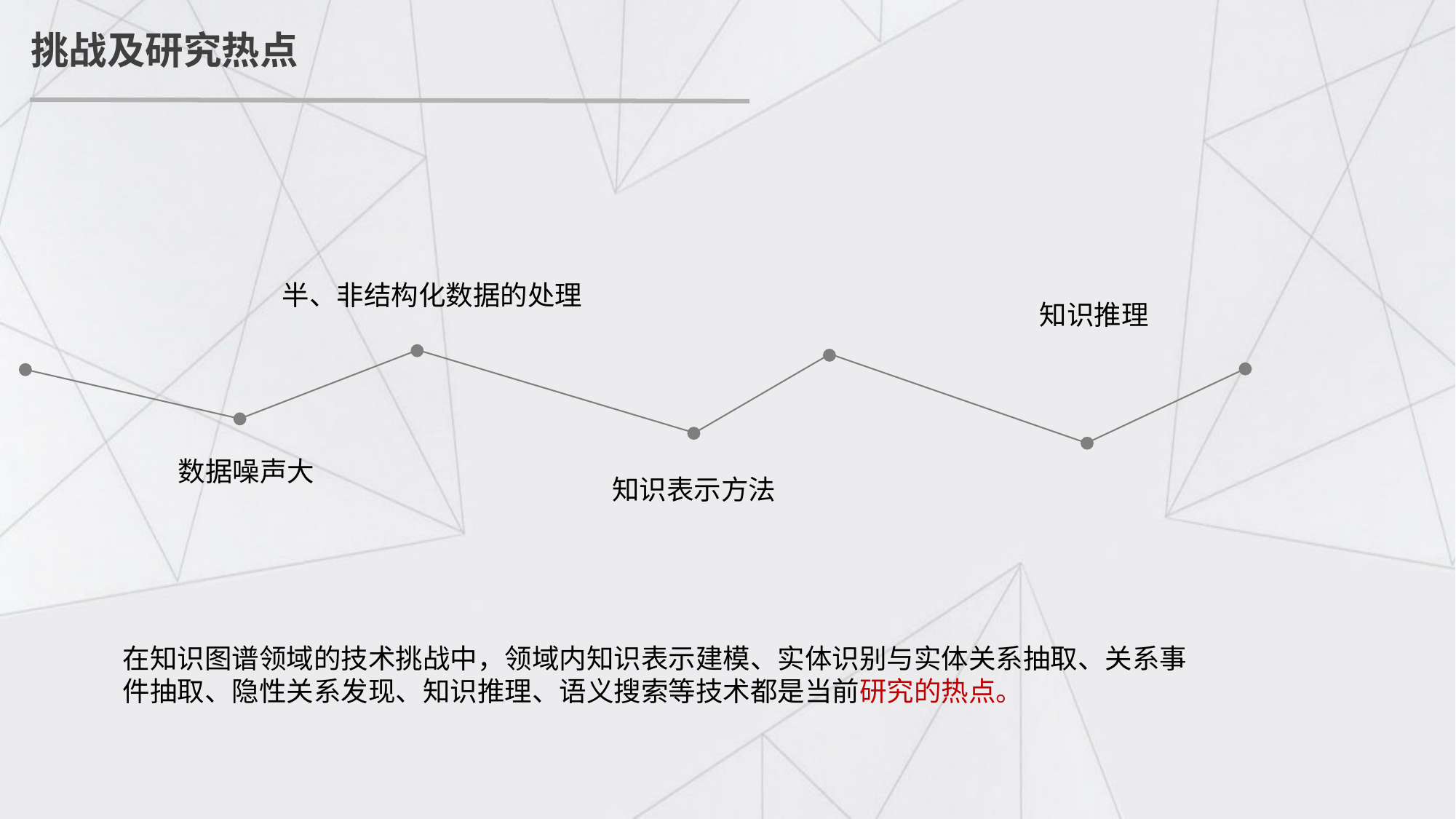

# 挑战及研究热点
半、非结构化数据的处理
知识推理

 数据噪声大
知识表示方法
在知识图谱领域的技术挑战中，领域内知识表示建模、实体识别与实体关系抽取、关系事件抽取、隐性关系发现、知识推理、语义搜索等技术都是当前研究的热点。